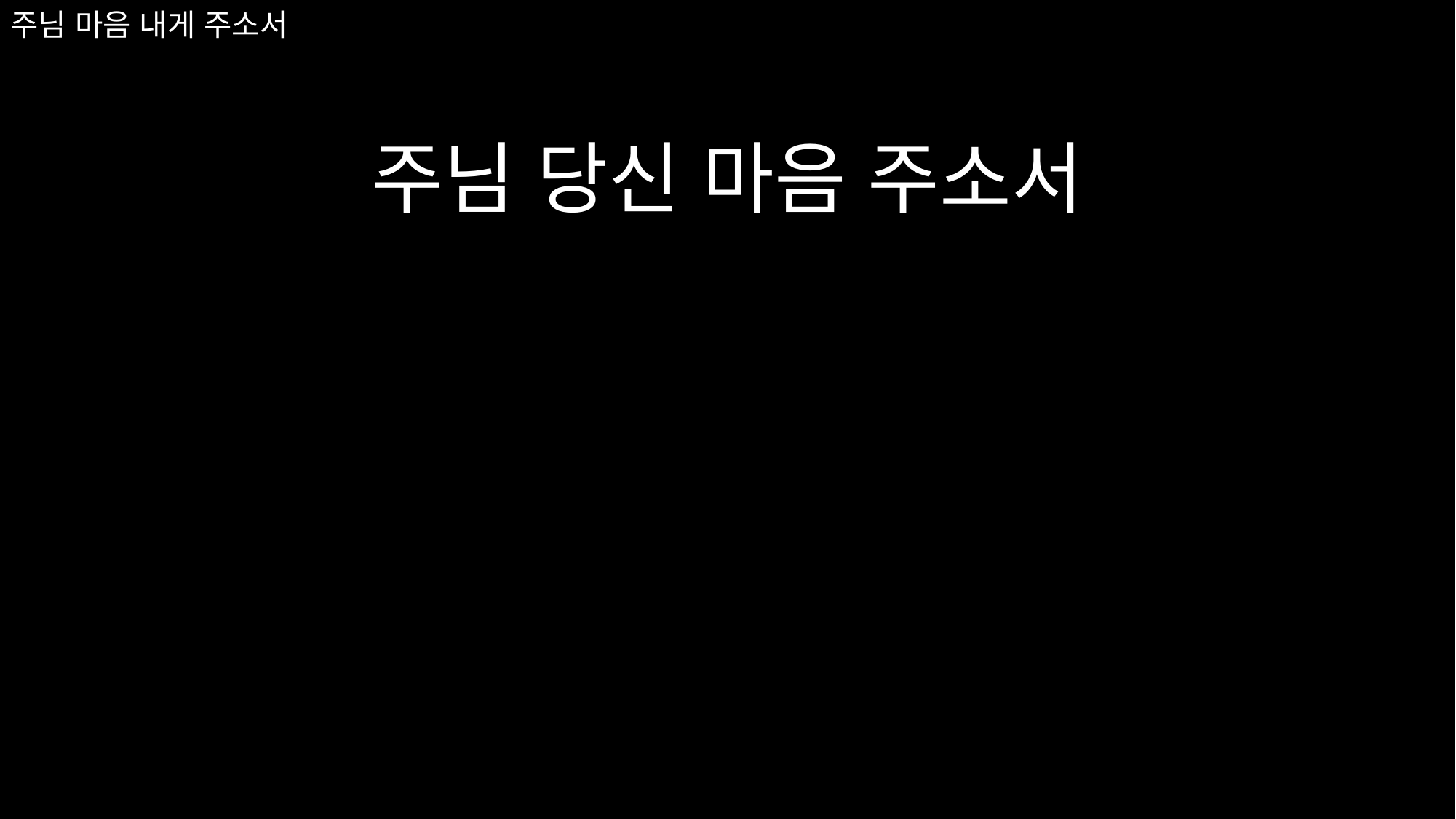

# 주님 마음 내게 주소서
주님 당신 마음 주소서